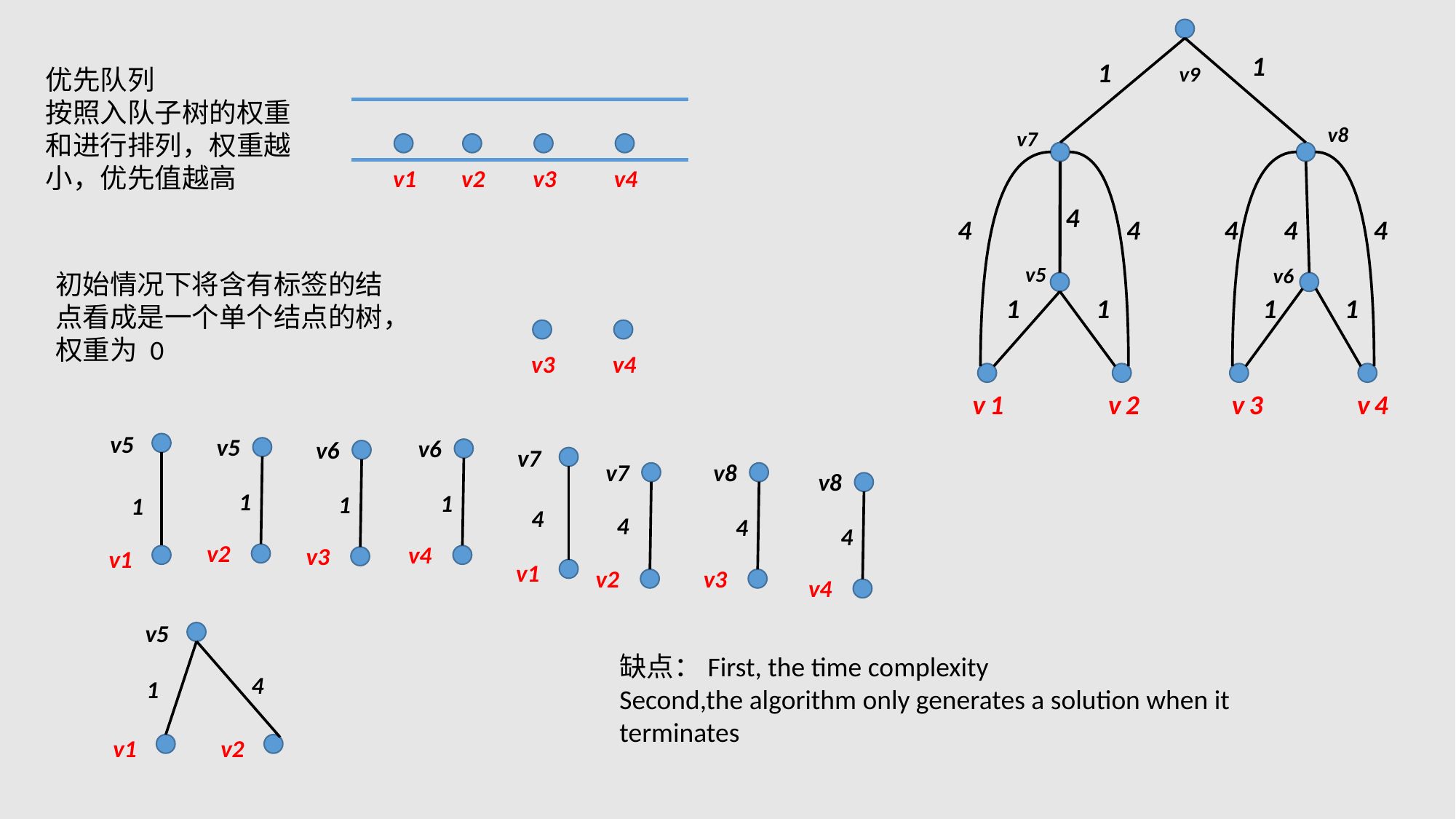

1
1
v9
v8
v7

4
4
4
4
4
4
v5
v6

1
1
1
1

v1
v2
v3
v4
优先队列
按照入队子树的权重和进行排列，权重越小，优先值越高

v1

v2

v3

v4
初始情况下将含有标签的结点看成是一个单个结点的树，权重为 0

v3

v4
v5

1
v1

v5

1
v2

v6

1
v4

v6

1
v3

v7

4
v1

v7

4
v2

v8

4
v3

v8

4
v4

v5

缺点：First, the time complexity
Second,the algorithm only generates a solution when it terminates
4
1
v1

v2